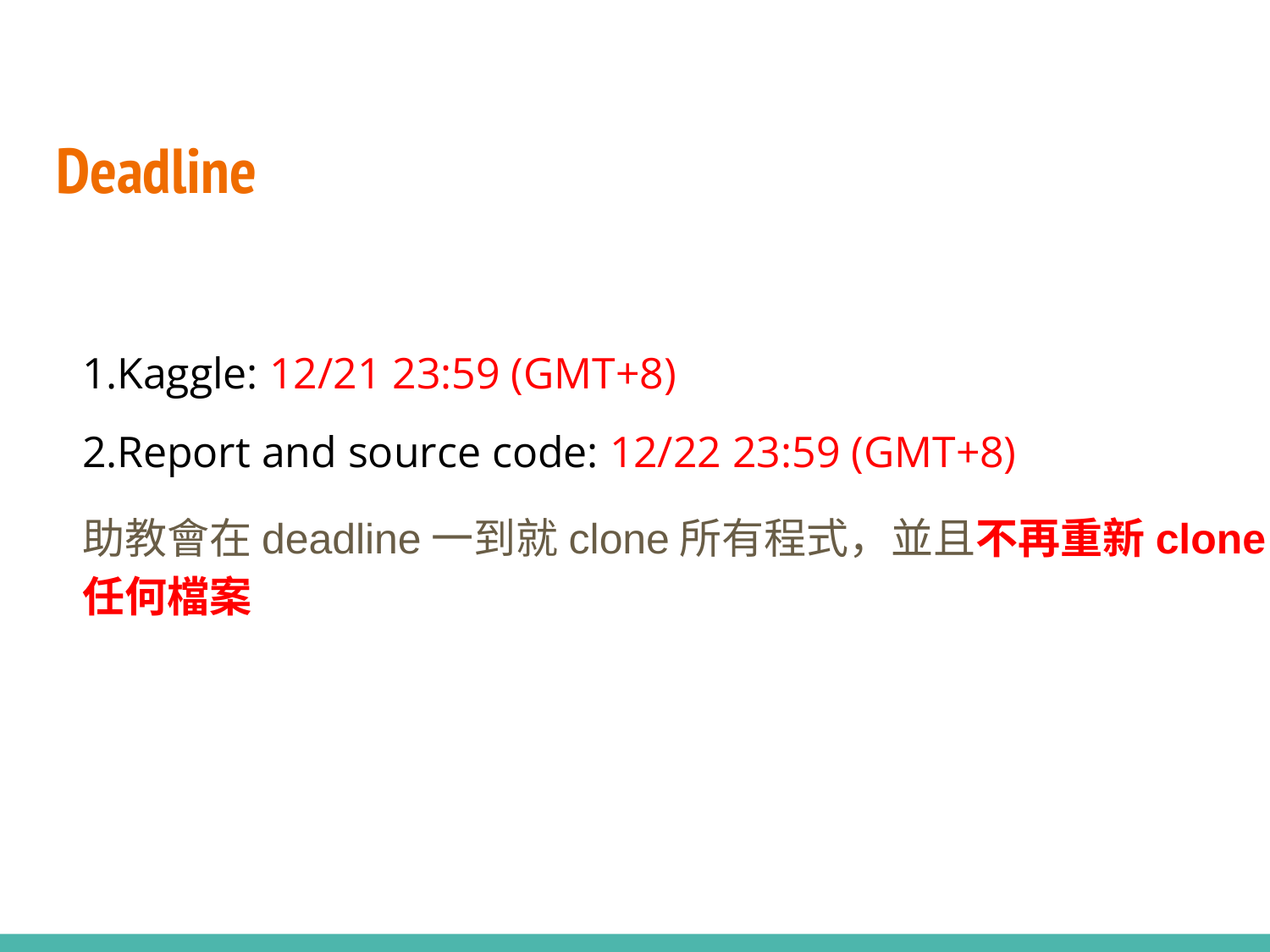

# Deadline
Kaggle: 12/21 23:59 (GMT+8)
Report and source code: 12/22 23:59 (GMT+8)
助教會在deadline一到就clone所有程式，並且不再重新clone任何檔案